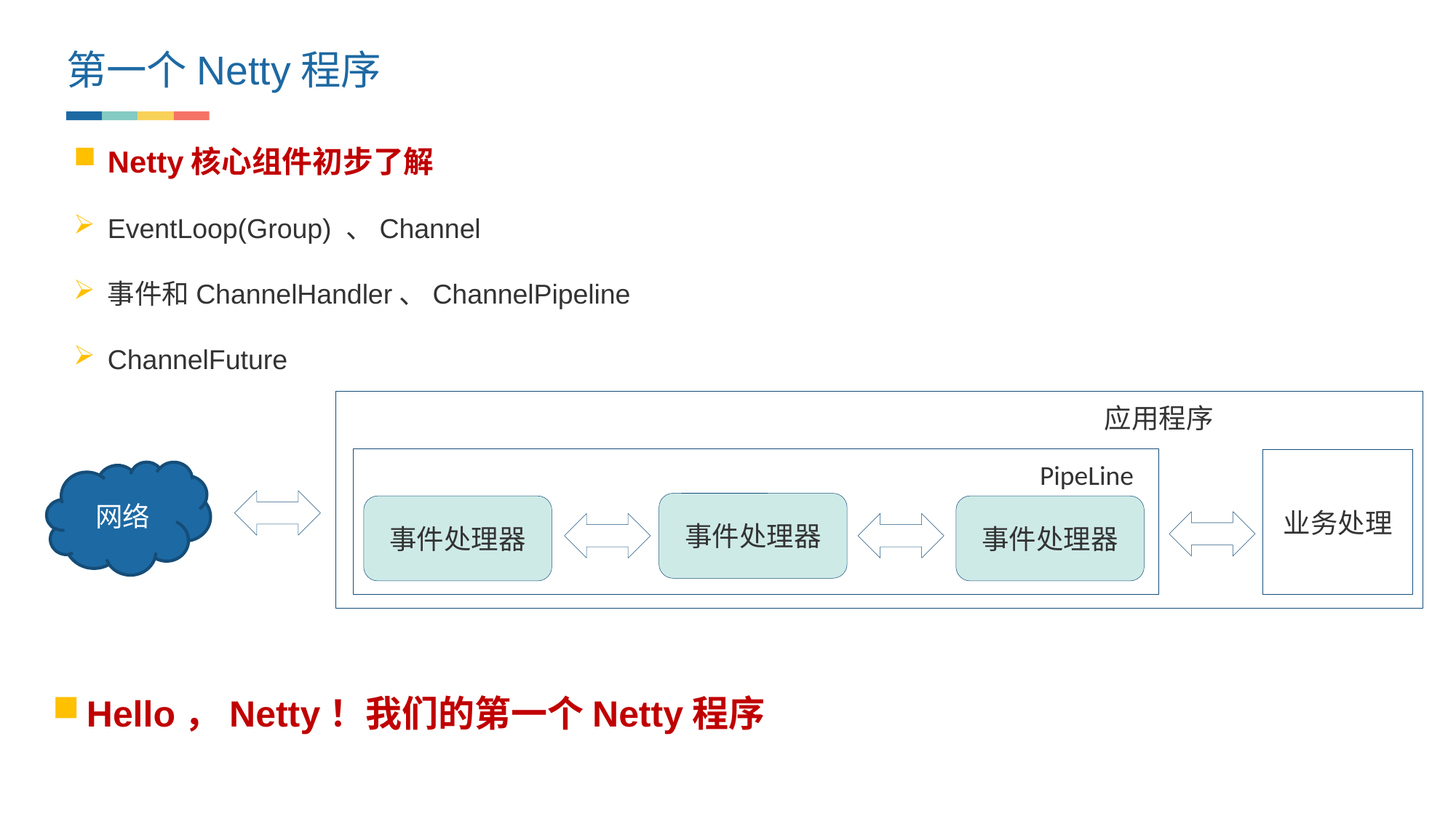

第一个Netty程序
Netty核心组件初步了解
EventLoop(Group) 、Channel
事件和ChannelHandler、ChannelPipeline
ChannelFuture

应用程序

业务处理
PipeLine
网络

事件处理器
事件处理器
事件处理器

Hello，Netty！我们的第一个Netty程序